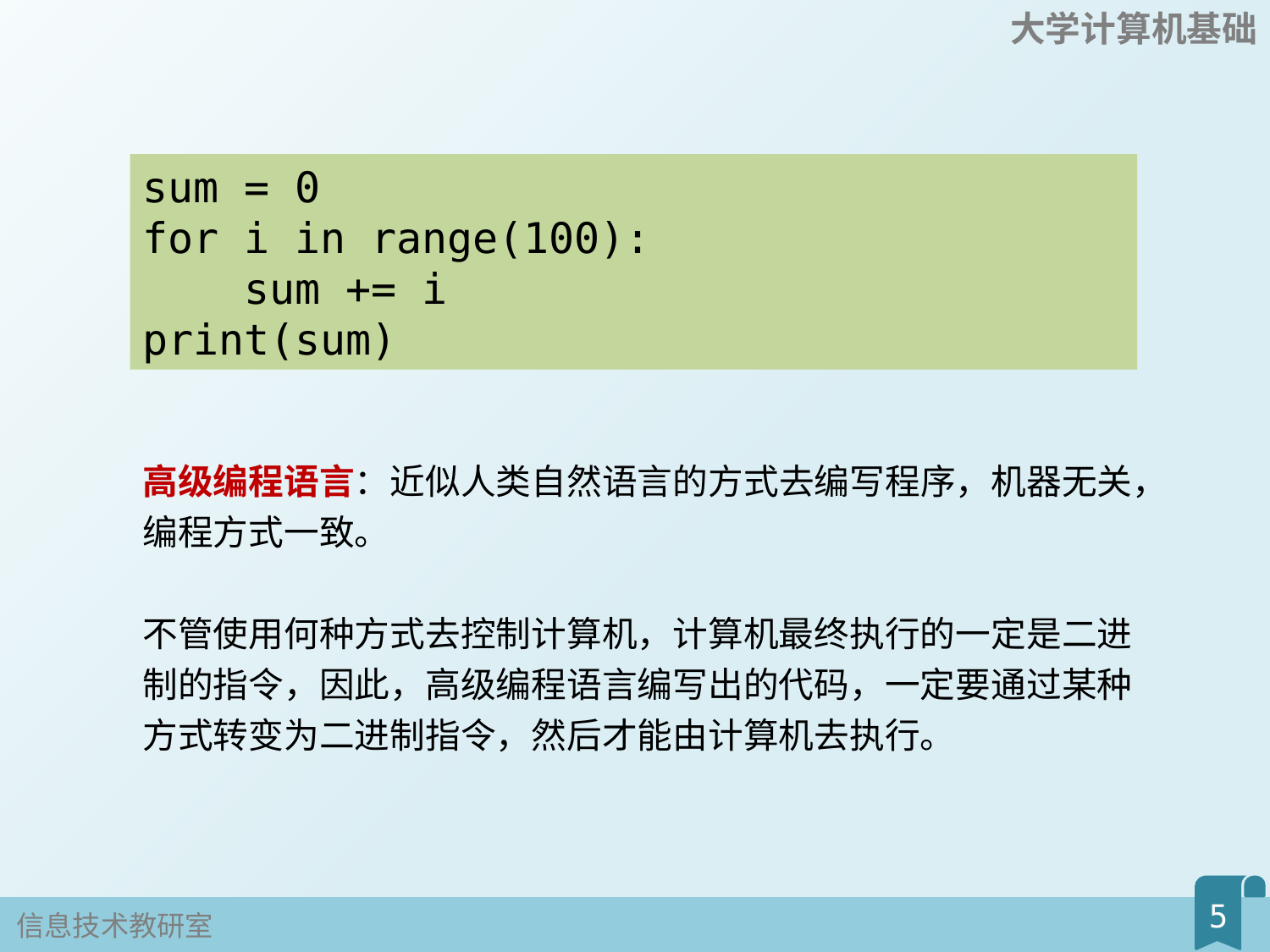

sum = 0
for i in range(100):
    sum += i
print(sum)
高级编程语言：近似人类自然语言的方式去编写程序，机器无关，编程方式一致。

不管使用何种方式去控制计算机，计算机最终执行的一定是二进制的指令，因此，高级编程语言编写出的代码，一定要通过某种方式转变为二进制指令，然后才能由计算机去执行。
5